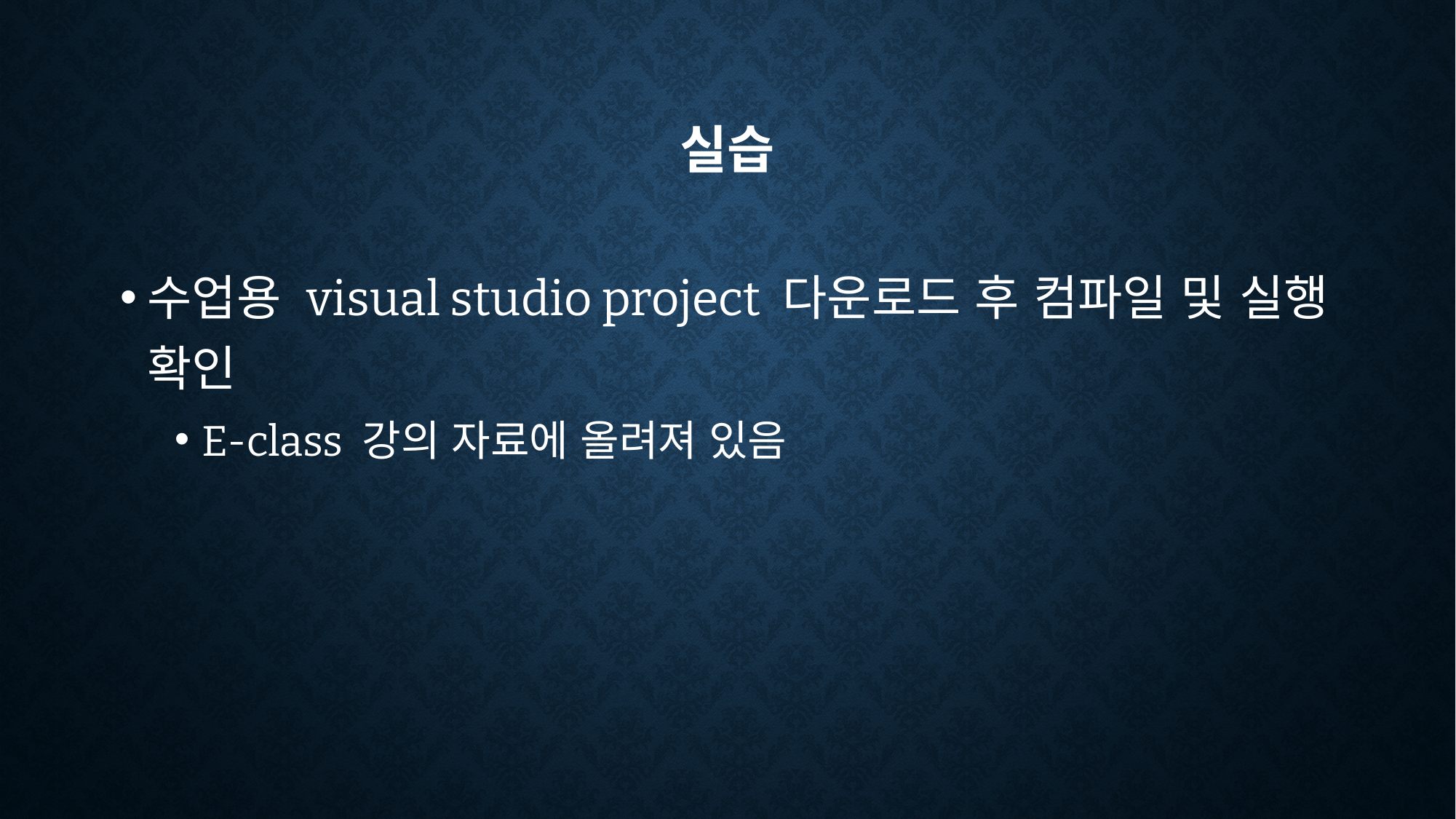

# 실습
수업용 visual studio project 다운로드 후 컴파일 및 실행 확인
E-class 강의 자료에 올려져 있음